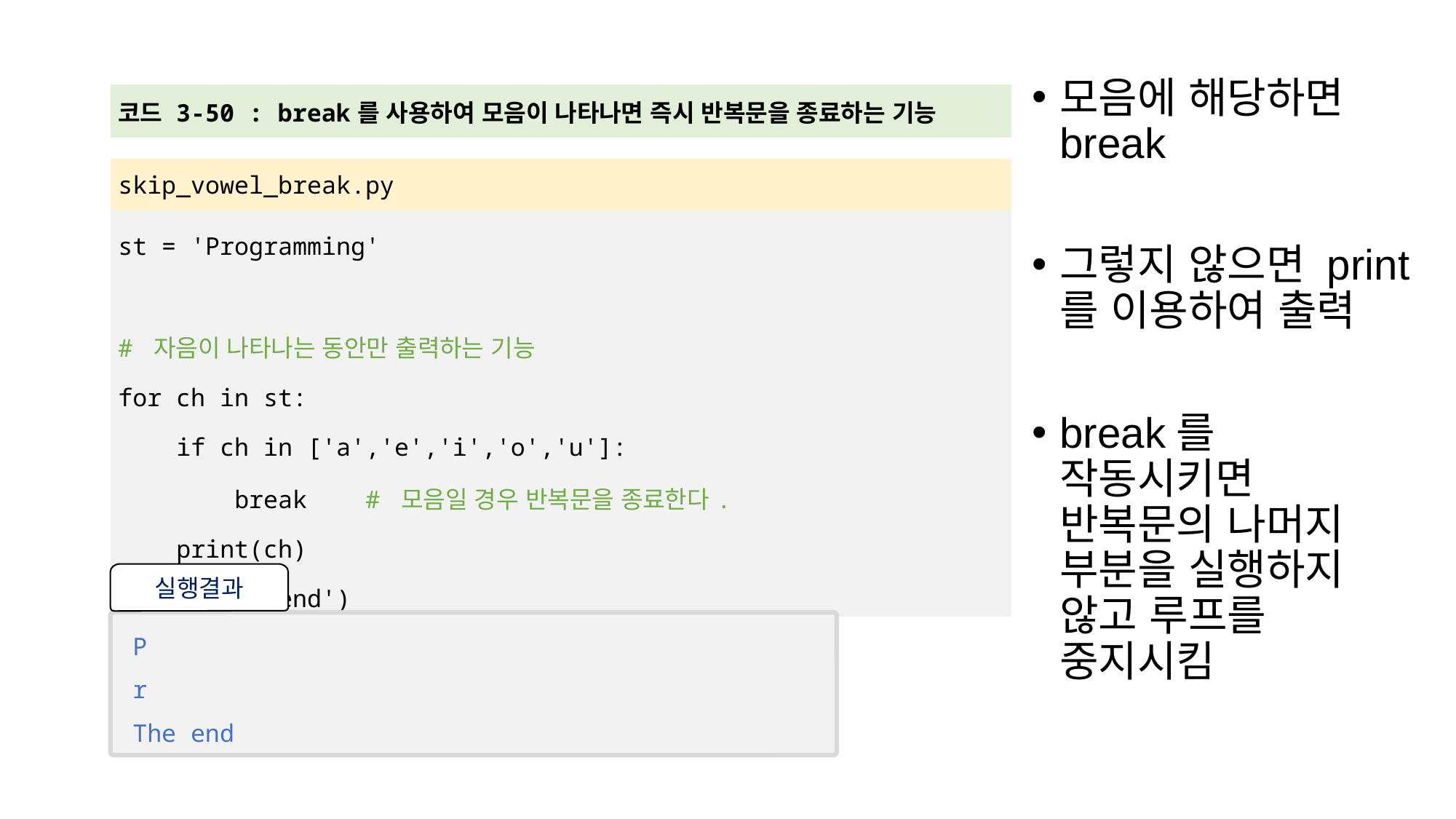

모음에 해당하면 break

그렇지 않으면 print를 이용하여 출력

break를 작동시키면 반복문의 나머지 부분을 실행하지 않고 루프를 중지시킴

| 코드 3-50 : break를 사용하여 모음이 나타나면 즉시 반복문을 종료하는 기능 |
| --- |
|  |
| skip\_vowel\_break.py |
| st = 'Programming' # 자음이 나타나는 동안만 출력하는 기능 for ch in st: if ch in ['a','e','i','o','u']: break # 모음일 경우 반복문을 종료한다. print(ch) print('The end') |
실행결과

P
r
The end